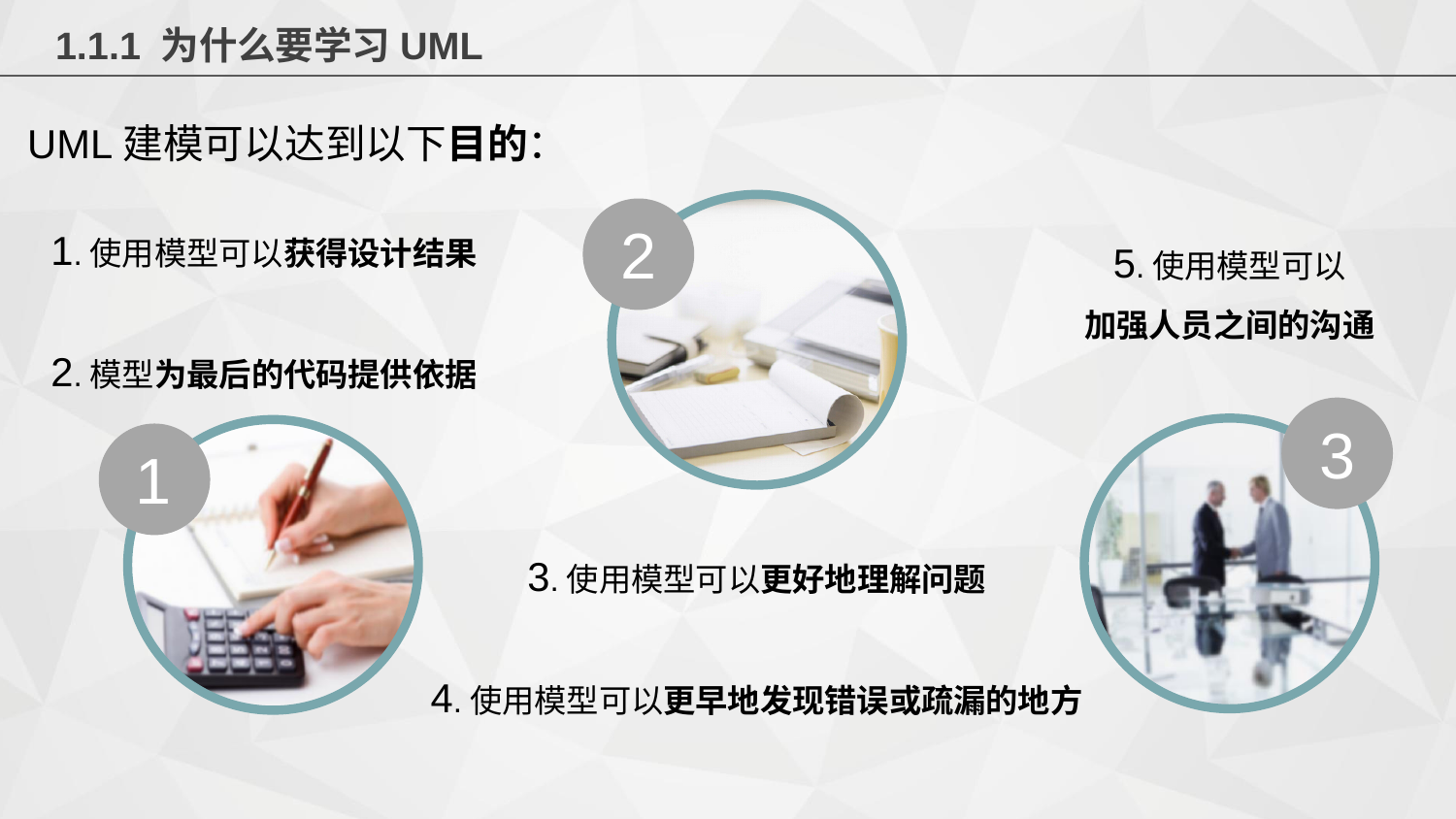

1.1.1 为什么要学习UML
UML建模可以达到以下目的：
1.使用模型可以获得设计结果
2.模型为最后的代码提供依据

2
5.使用模型可以
加强人员之间的沟通

3

1
3.使用模型可以更好地理解问题
4.使用模型可以更早地发现错误或疏漏的地方